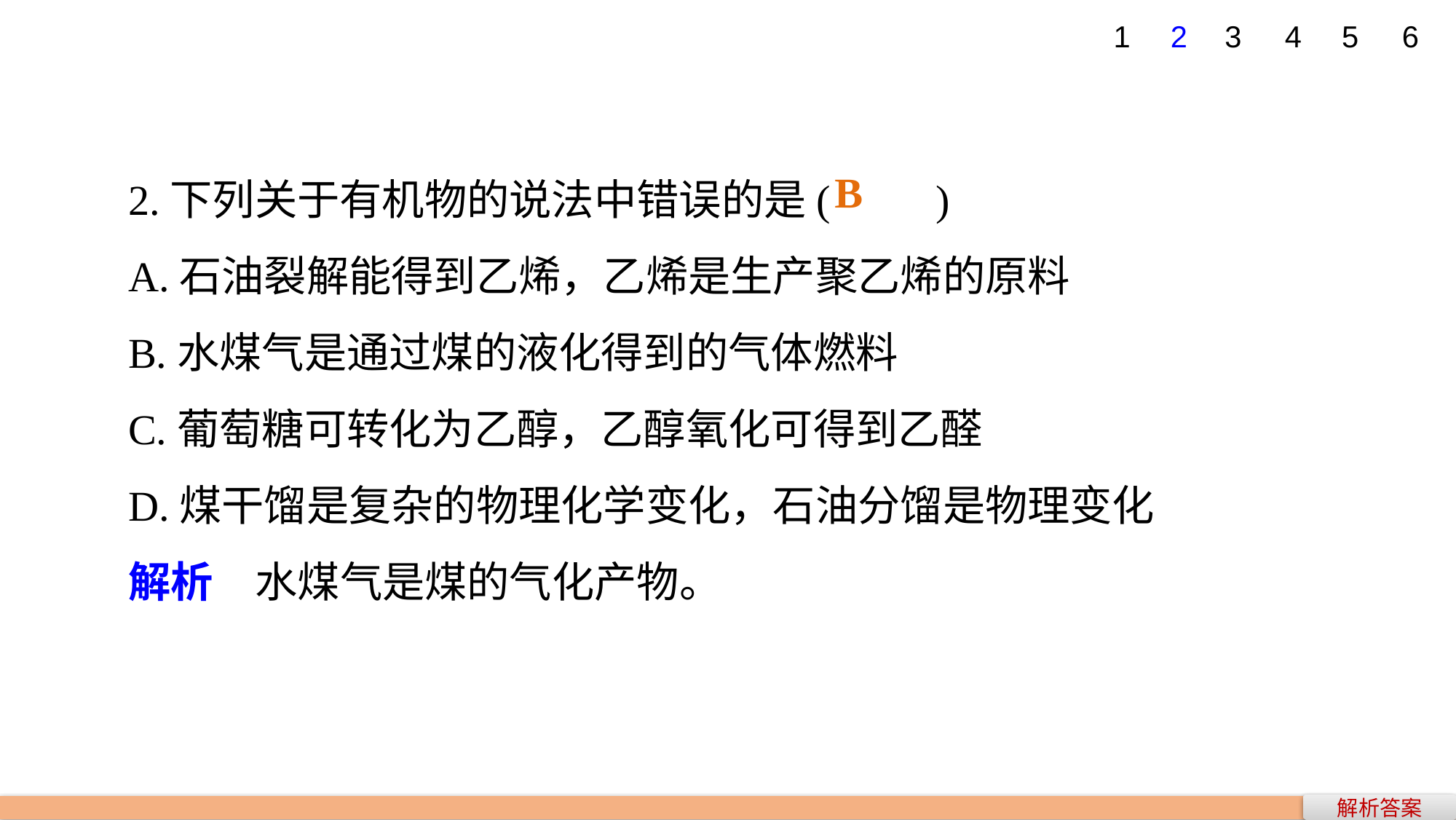

1
2
3
4
5
6
2.下列关于有机物的说法中错误的是(　　)
A.石油裂解能得到乙烯，乙烯是生产聚乙烯的原料
B.水煤气是通过煤的液化得到的气体燃料
C.葡萄糖可转化为乙醇，乙醇氧化可得到乙醛
D.煤干馏是复杂的物理化学变化，石油分馏是物理变化
解析　水煤气是煤的气化产物。
B
解析答案